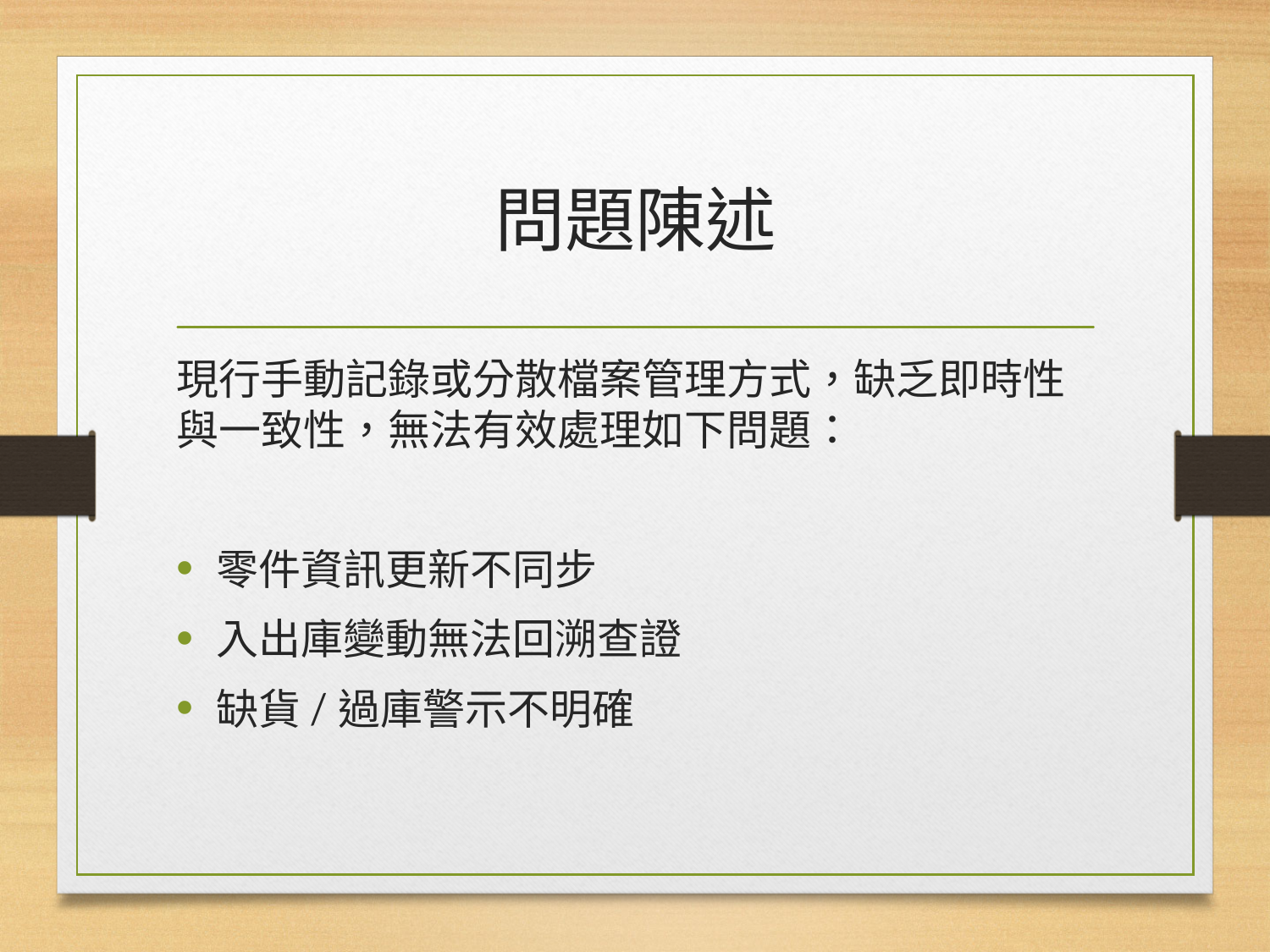

# 問題陳述
現行手動記錄或分散檔案管理方式，缺乏即時性與一致性，無法有效處理如下問題：

零件資訊更新不同步
入出庫變動無法回溯查證
缺貨/過庫警示不明確